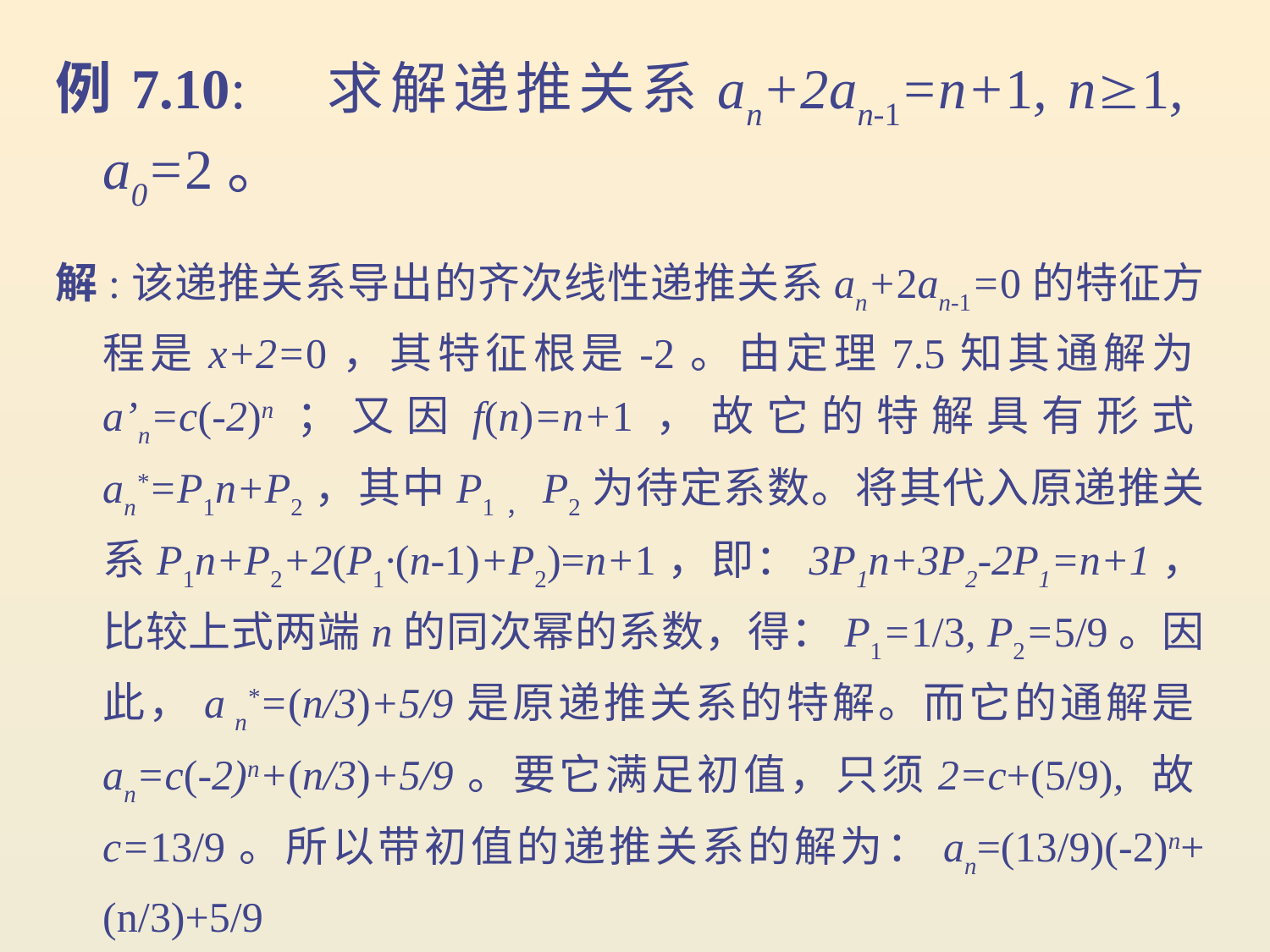

例7.10:   求解递推关系an+2an-1=n+1, n≥1,  a0=2。
解:该递推关系导出的齐次线性递推关系an+2an-1=0的特征方程是x+2=0，其特征根是-2。由定理7.5知其通解为a’n=c(-2)n；又因f(n)=n+1，故它的特解具有形式an*=P1n+P2，其中P1，P2为待定系数。将其代入原递推关系P1n+P2+2(P1∙(n-1)+P2)=n+1，即：3P1n+3P2-2P1=n+1，比较上式两端n的同次幂的系数，得：P1=1/3, P2=5/9。因此，a n*=(n/3)+5/9是原递推关系的特解。而它的通解是an=c(-2)n+(n/3)+5/9。要它满足初值，只须2=c+(5/9), 故c=13/9。所以带初值的递推关系的解为：an=(13/9)(-2)n+(n/3)+5/9